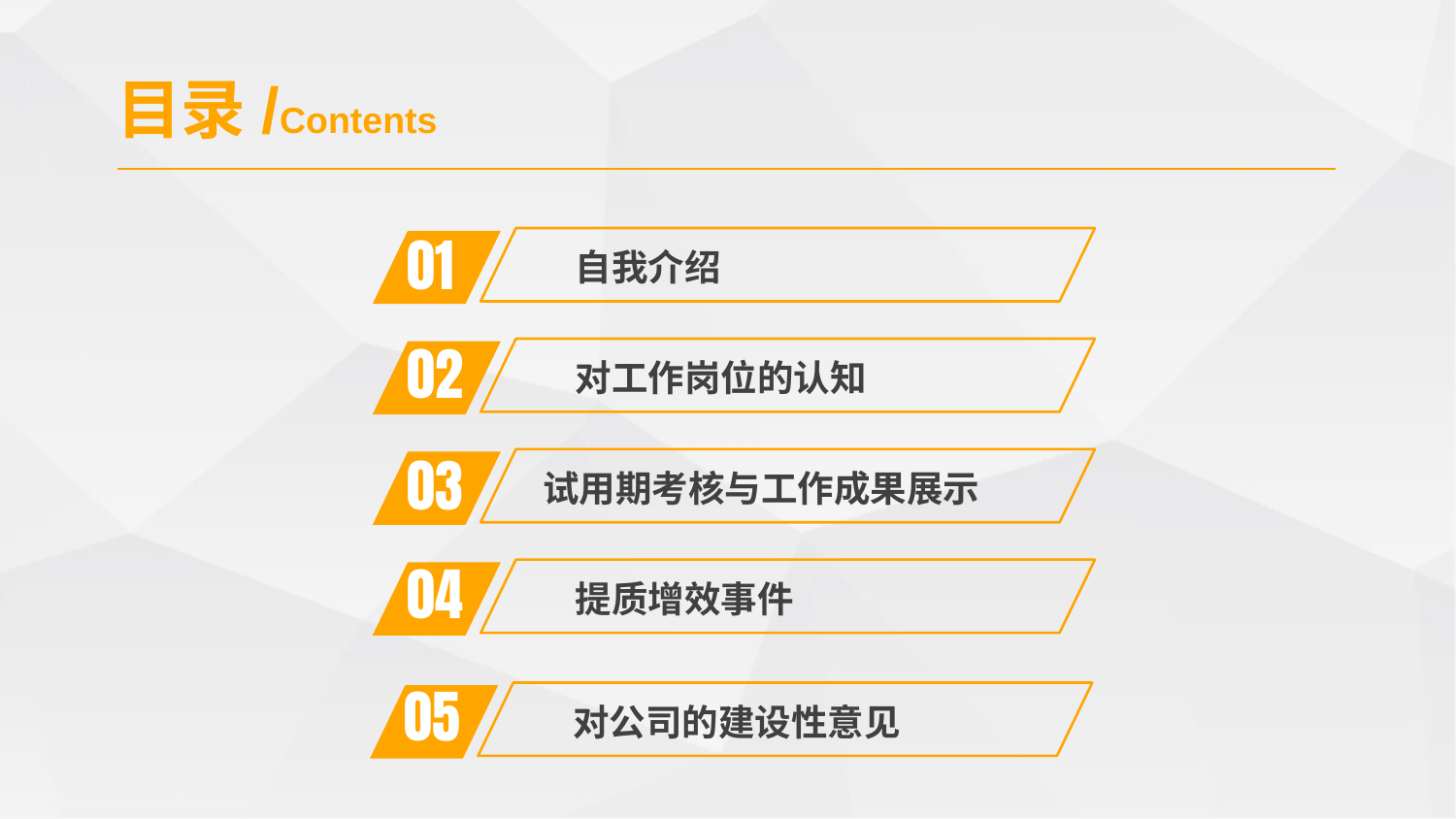

目录/Contents
01

自我介绍
02

对工作岗位的认知
03

试用期考核与工作成果展示
04

提质增效事件

05

对公司的建设性意见